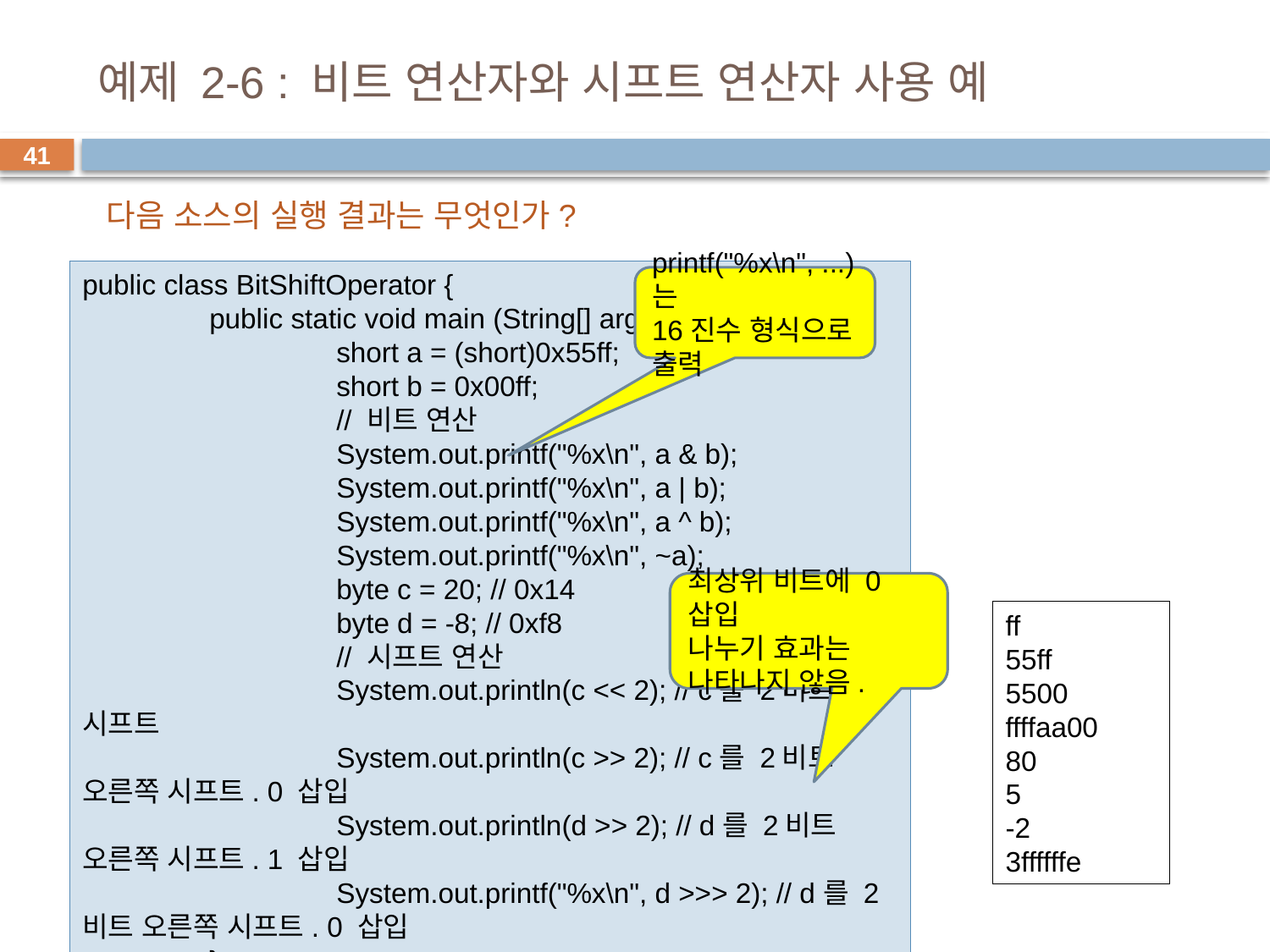

# 예제 2-6 : 비트 연산자와 시프트 연산자 사용 예
41
다음 소스의 실행 결과는 무엇인가?
public class BitShiftOperator {
	public static void main (String[] args) {
		short a = (short)0x55ff;
		short b = 0x00ff;
		// 비트 연산
		System.out.printf("%x\n", a & b);
		System.out.printf("%x\n", a | b);
		System.out.printf("%x\n", a ^ b);
		System.out.printf("%x\n", ~a);
		byte c = 20; // 0x14
		byte d = -8; // 0xf8
		// 시프트 연산
		System.out.println(c << 2); // c를 2비트 왼쪽 시프트
		System.out.println(c >> 2); // c를 2비트 오른쪽 시프트. 0 삽입
		System.out.println(d >> 2); // d를 2비트 오른쪽 시프트. 1 삽입
		System.out.printf("%x\n", d >>> 2); // d를 2비트 오른쪽 시프트. 0 삽입
	}
}
printf("%x\n", ...)는
16진수 형식으로 출력
최상위 비트에 0 삽입
나누기 효과는 나타나지 않음.
ff
55ff
5500
ffffaa00
80
5
-2
3ffffffe